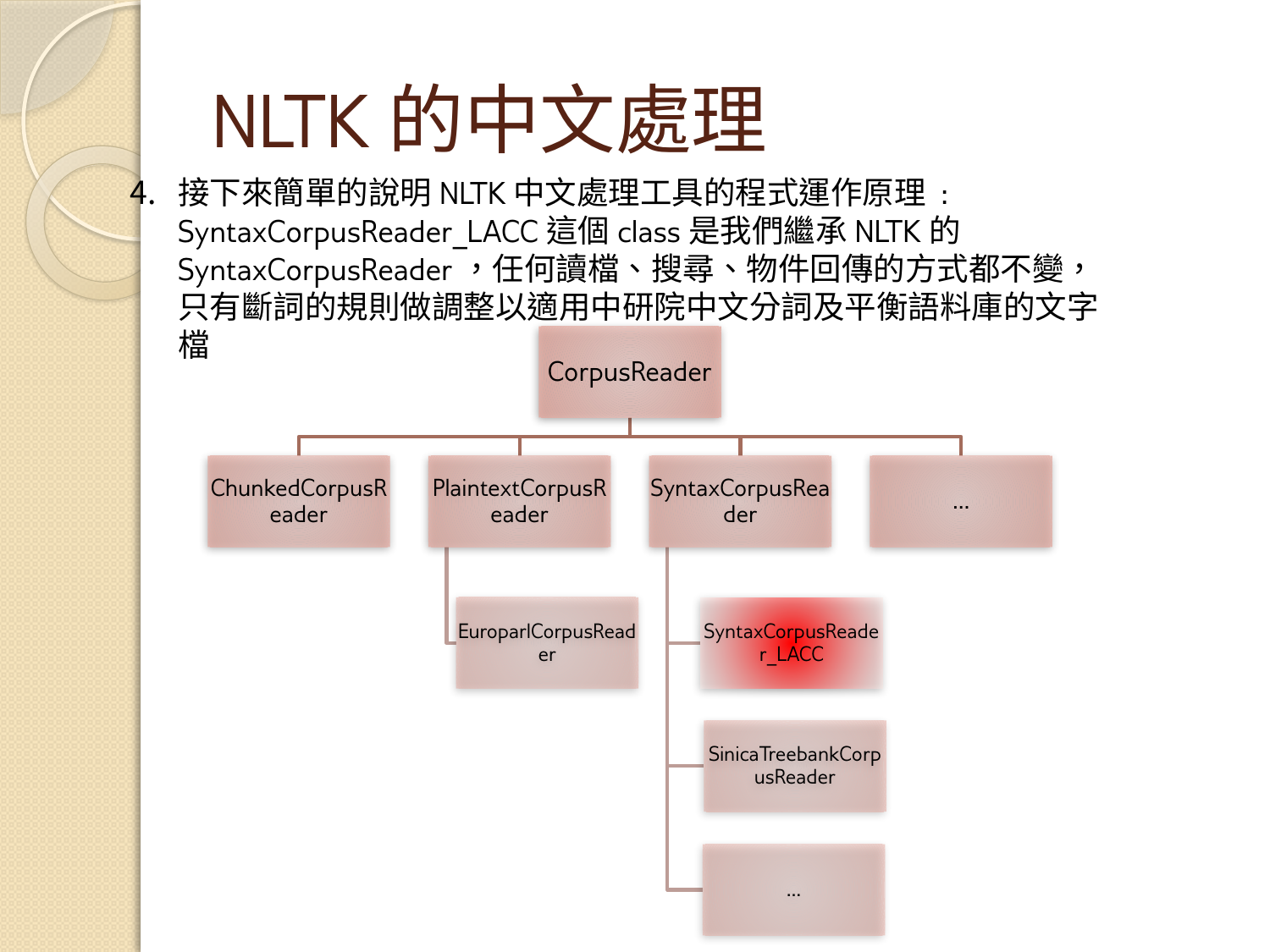

# NLTK的中文處理
接下來簡單的說明NLTK中文處理工具的程式運作原理 : SyntaxCorpusReader_LACC這個class是我們繼承NLTK的SyntaxCorpusReader，任何讀檔、搜尋、物件回傳的方式都不變，只有斷詞的規則做調整以適用中研院中文分詞及平衡語料庫的文字檔
CorpusReader
ChunkedCorpusReader
PlaintextCorpusReader
EuroparlCorpusReader
SyntaxCorpusReader
SyntaxCorpusReader_LACC
SinicaTreebankCorpusReader
…
…